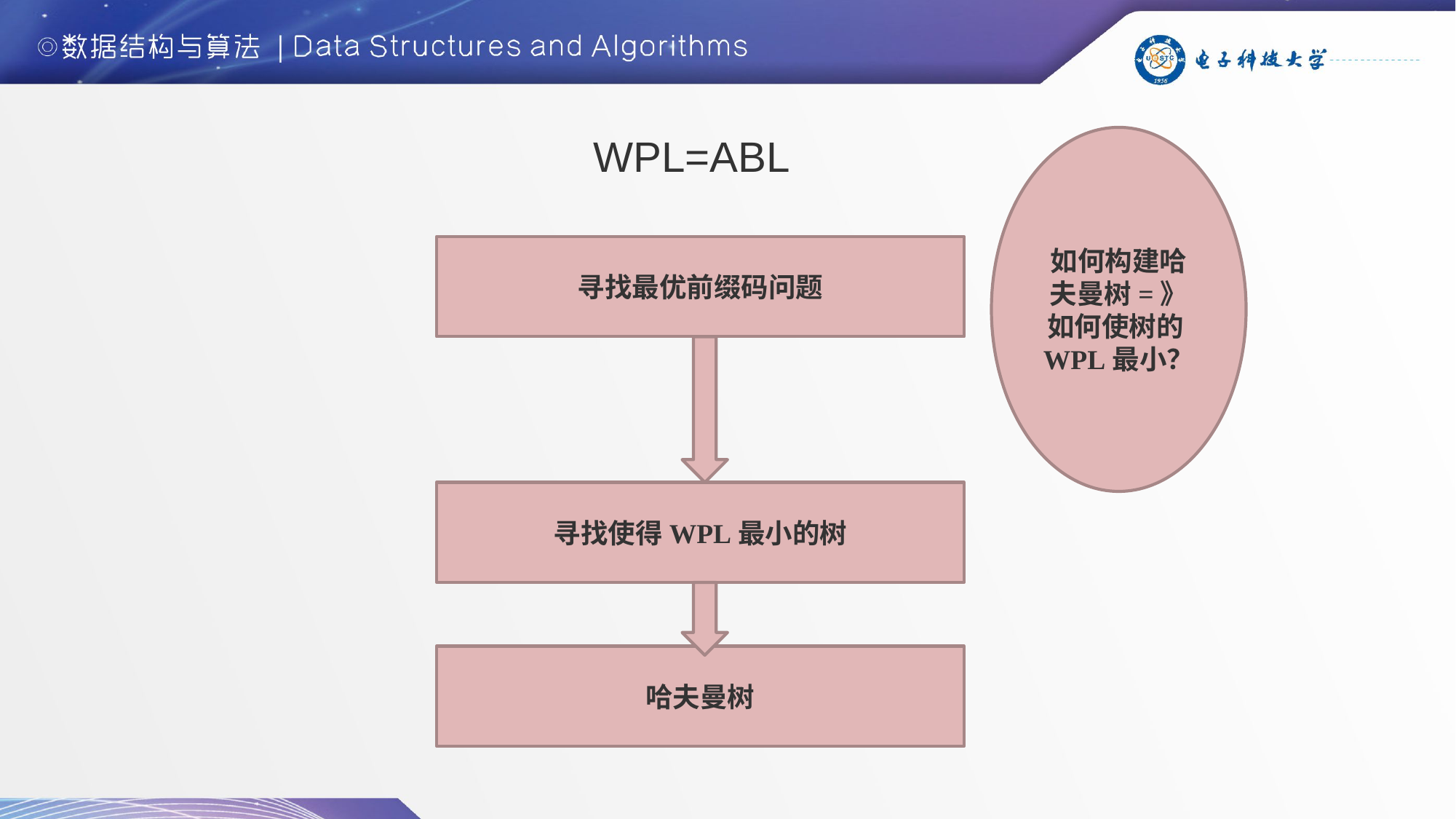

WPL=ABL
如何构建哈夫曼树=》如何使树的WPL最小？
寻找最优前缀码问题

寻找使得WPL最小的树

哈夫曼树